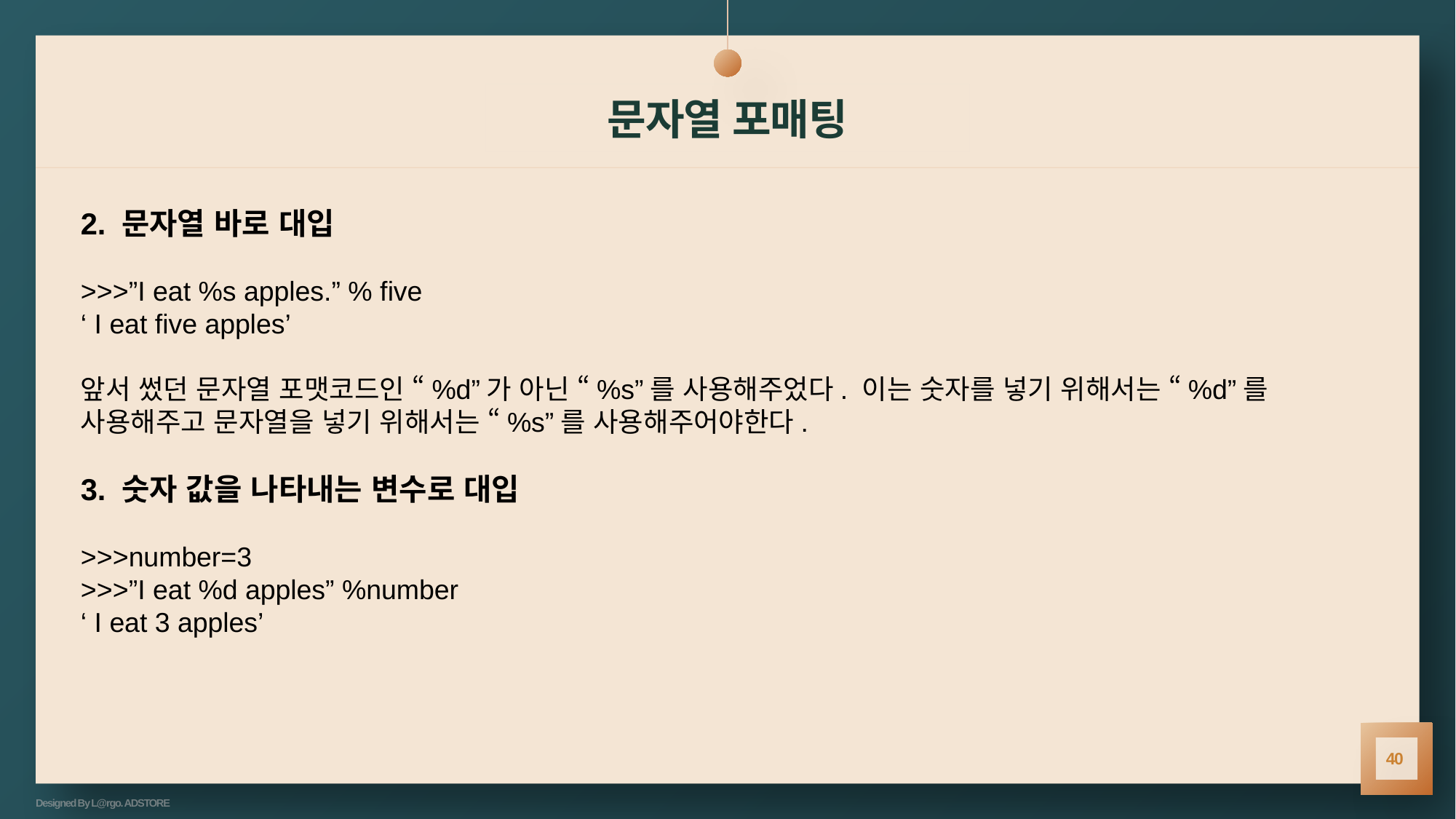

# 문자열 포매팅

2. 문자열 바로 대입

>>>”I eat %s apples.” % five
‘ I eat five apples’

앞서 썼던 문자열 포맷코드인 “%d”가 아닌 “%s”를 사용해주었다. 이는 숫자를 넣기 위해서는 “%d”를 사용해주고 문자열을 넣기 위해서는 “%s”를 사용해주어야한다.

3. 숫자 값을 나타내는 변수로 대입

>>>number=3
>>>”I eat %d apples” %number
‘ I eat 3 apples’

40
Designed By L@rgo. ADSTORE